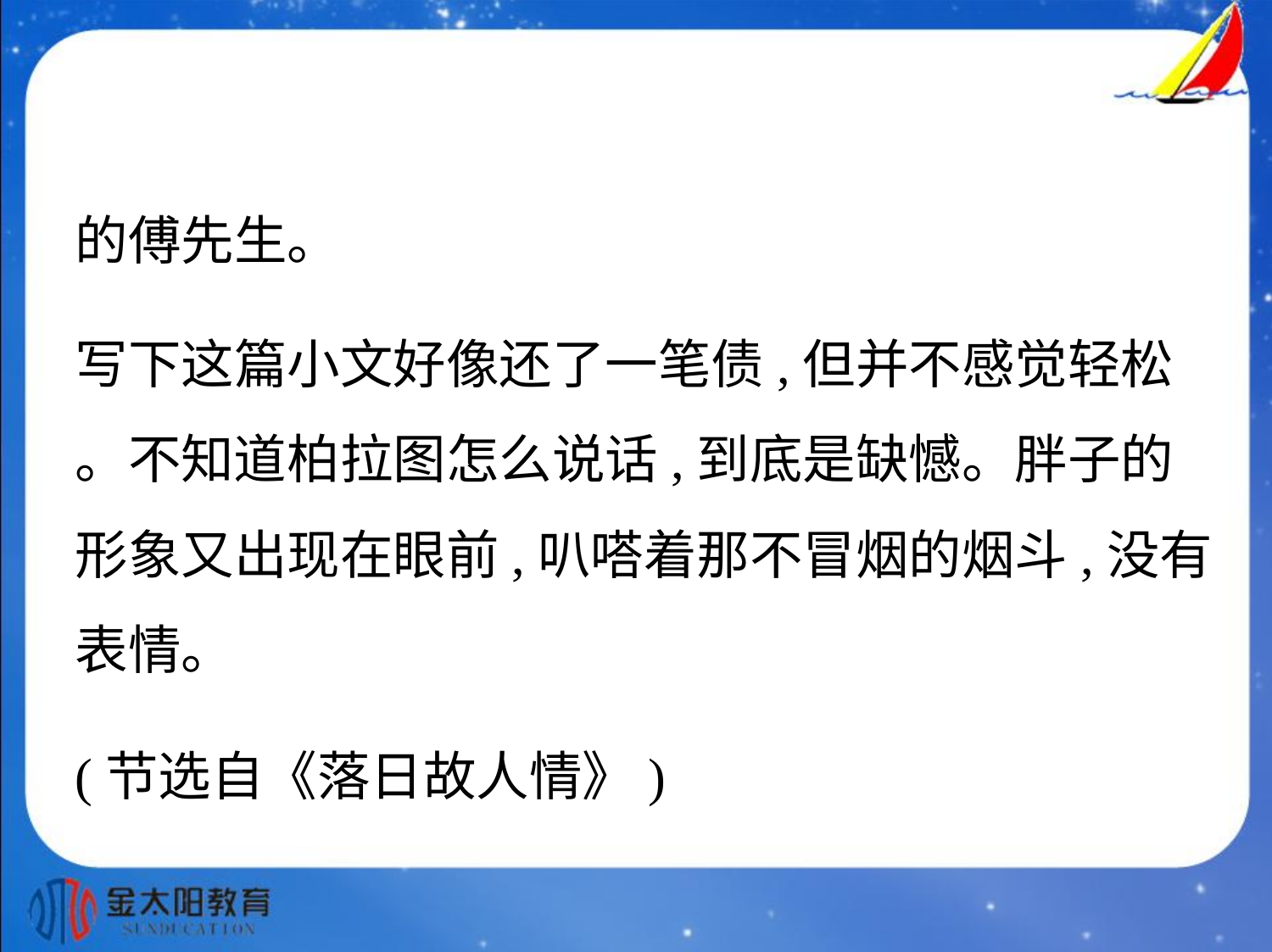

的傅先生。
写下这篇小文好像还了一笔债,但并不感觉轻松
。不知道柏拉图怎么说话,到底是缺憾。胖子的
形象又出现在眼前,叭嗒着那不冒烟的烟斗,没有
表情。
(节选自《落日故人情》)